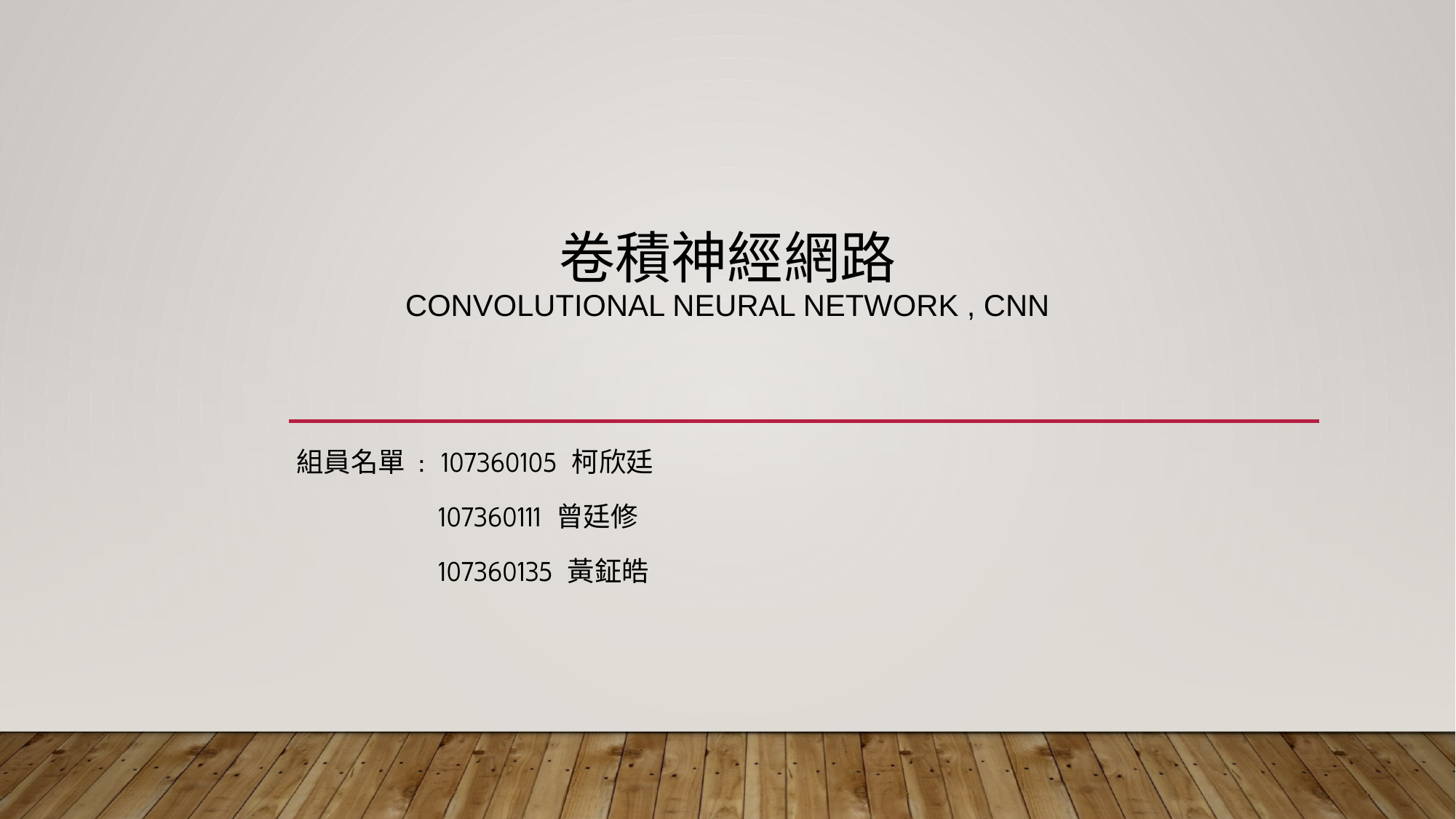

# 卷積神經網路 Convolutional Neural Network , CNN
組員名單 :  107360105 柯欣廷
	    107360111 曾廷修
	    107360135 黃鉦皓